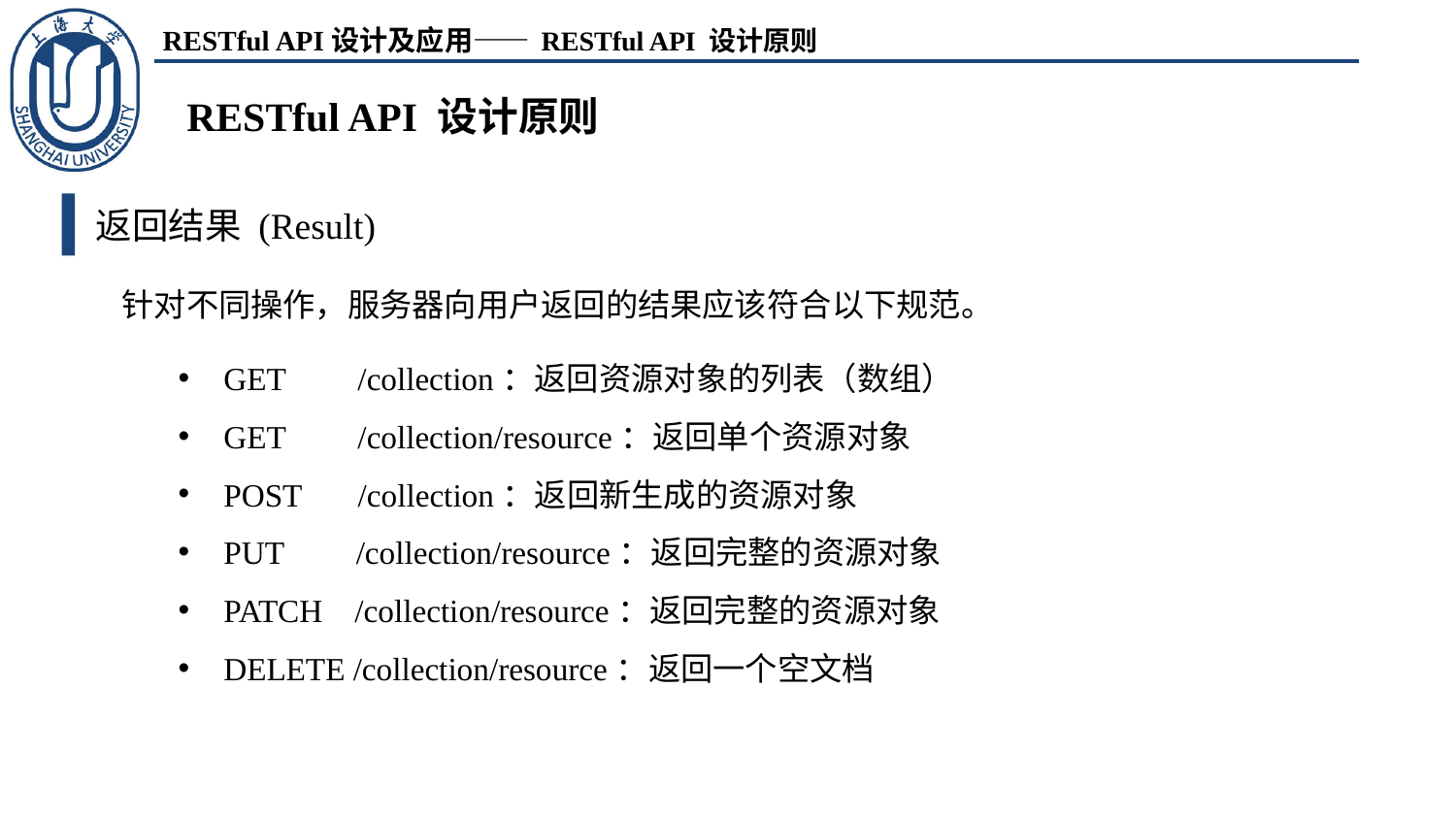

RESTful API 设计原则
RESTful API 设计原则

返回结果 (Result)
针对不同操作，服务器向用户返回的结果应该符合以下规范。
GET         /collection：返回资源对象的列表（数组）
GET         /collection/resource：返回单个资源对象
POST       /collection：返回新生成的资源对象
PUT         /collection/resource：返回完整的资源对象
PATCH    /collection/resource：返回完整的资源对象
DELETE /collection/resource：返回一个空文档
20